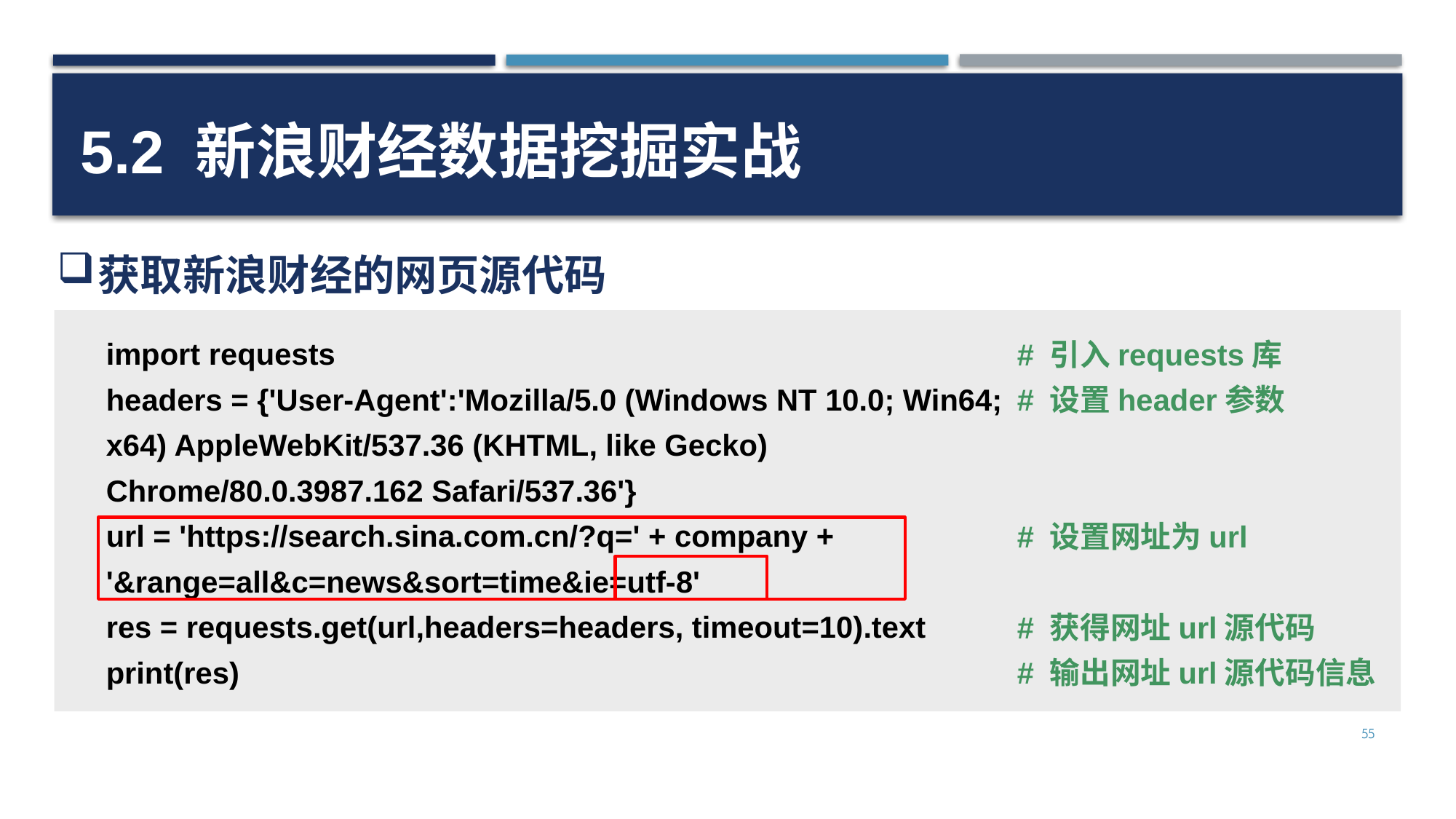

5.2 新浪财经数据挖掘实战
获取新浪财经的网页源代码

import requests
headers = {'User-Agent':'Mozilla/5.0 (Windows NT 10.0; Win64; x64) AppleWebKit/537.36 (KHTML, like Gecko) Chrome/80.0.3987.162 Safari/537.36'}
url = 'https://search.sina.com.cn/?q=' + company + '&range=all&c=news&sort=time&ie=utf-8'
res = requests.get(url,headers=headers, timeout=10).text
print(res)
# 引入requests库
# 设置header参数

# 设置网址为url

# 获得网址url源代码
# 输出网址url源代码信息

55